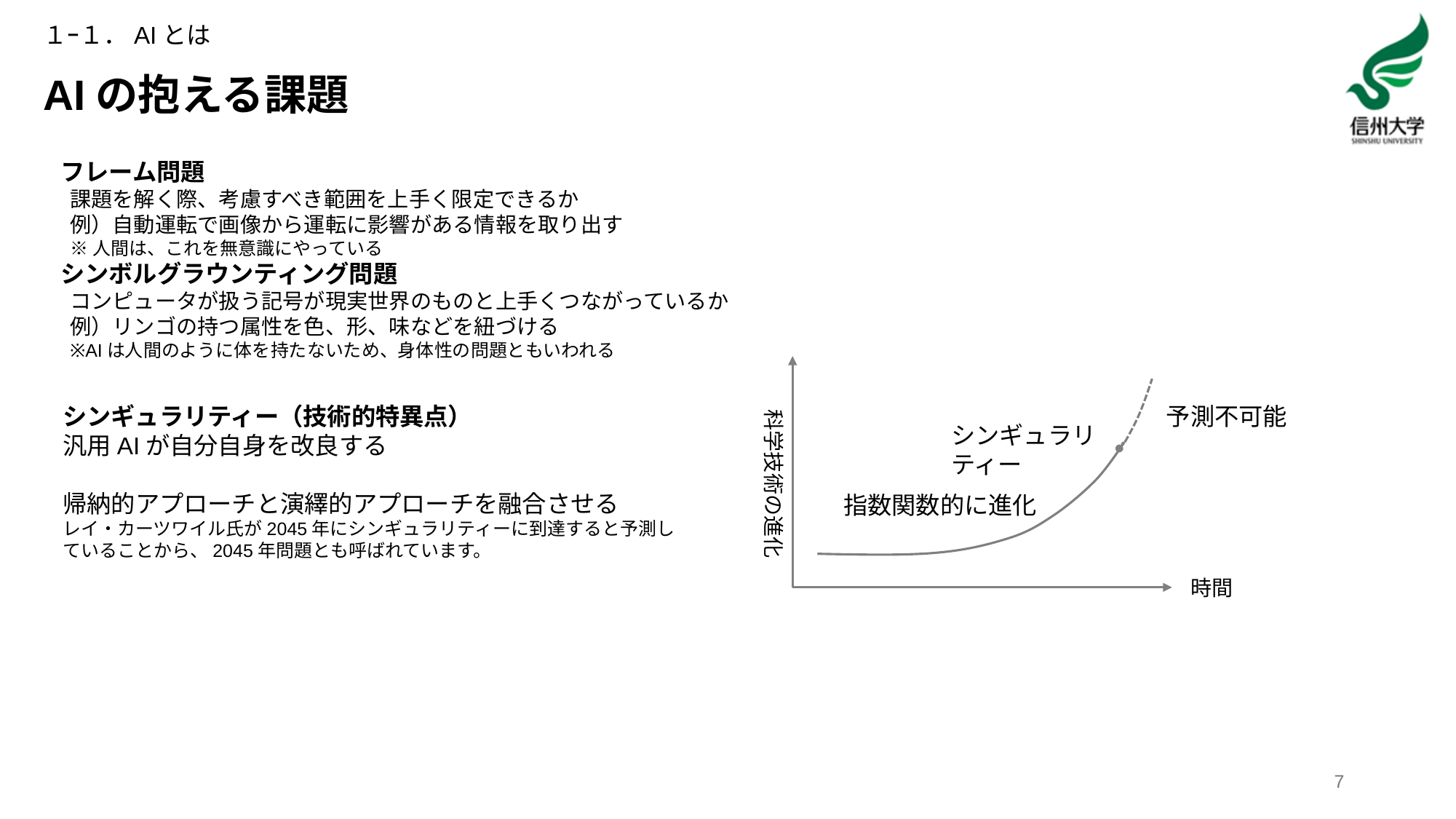

１ｰ１．AIとは
# AIの抱える課題
フレーム問題
課題を解く際、考慮すべき範囲を上手く限定できるか
例）自動運転で画像から運転に影響がある情報を取り出す
※人間は、これを無意識にやっている
シンボルグラウンティング問題
コンピュータが扱う記号が現実世界のものと上手くつながっているか
例）リンゴの持つ属性を色、形、味などを紐づける
※AIは人間のように体を持たないため、身体性の問題ともいわれる

予測不可能
科学技術の進化
シンギュラリティー
●

指数関数的に進化
時間
シンギュラリティー（技術的特異点）
汎用AIが自分自身を改良する

帰納的アプローチと演繹的アプローチを融合させる
レイ・カーツワイル氏が2045年にシンギュラリティーに到達すると予測していることから、2045年問題とも呼ばれています。
7